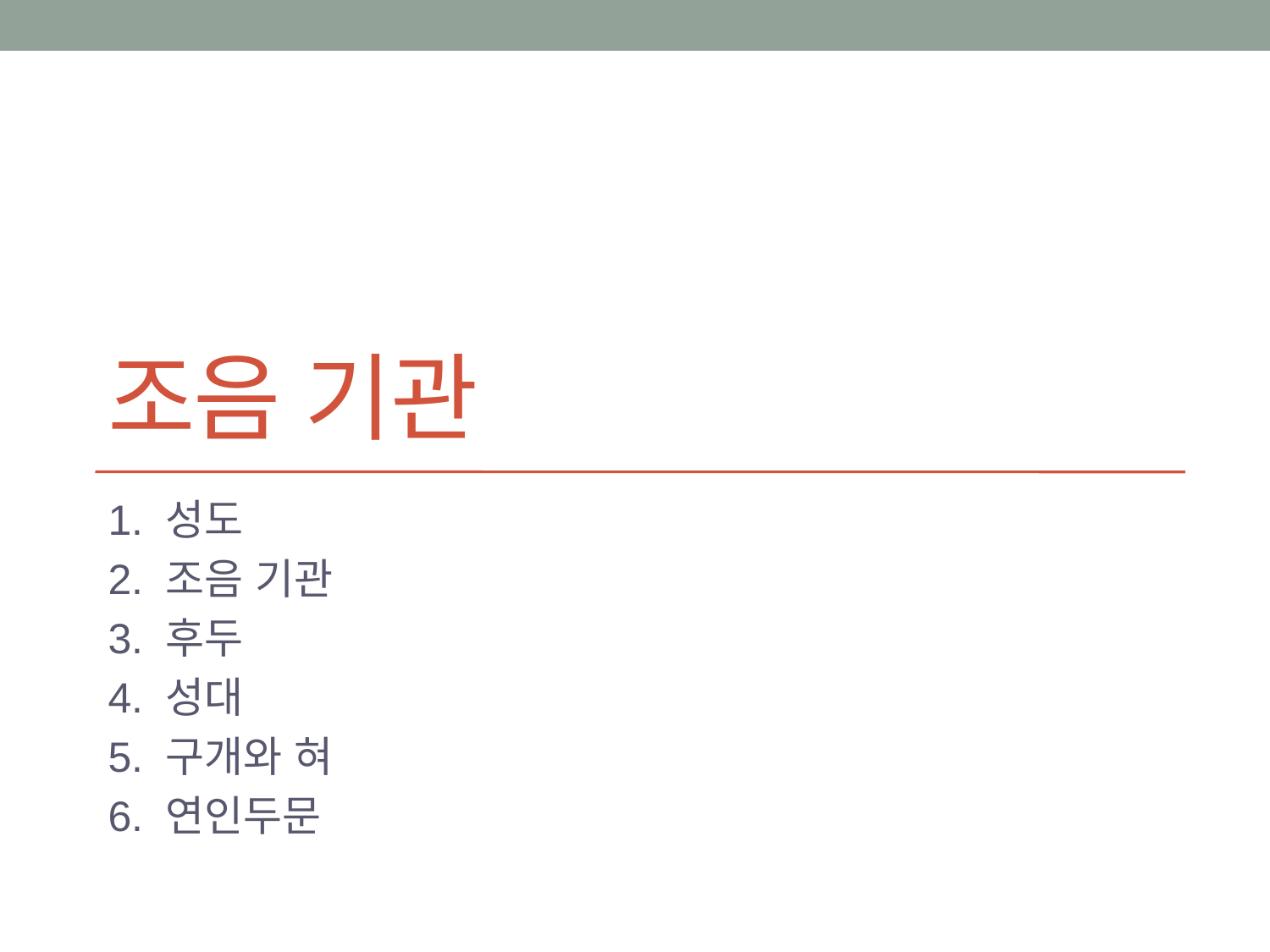

# 조음 기관
1. 성도
2. 조음 기관
3. 후두
4. 성대
5. 구개와 혀
6. 연인두문